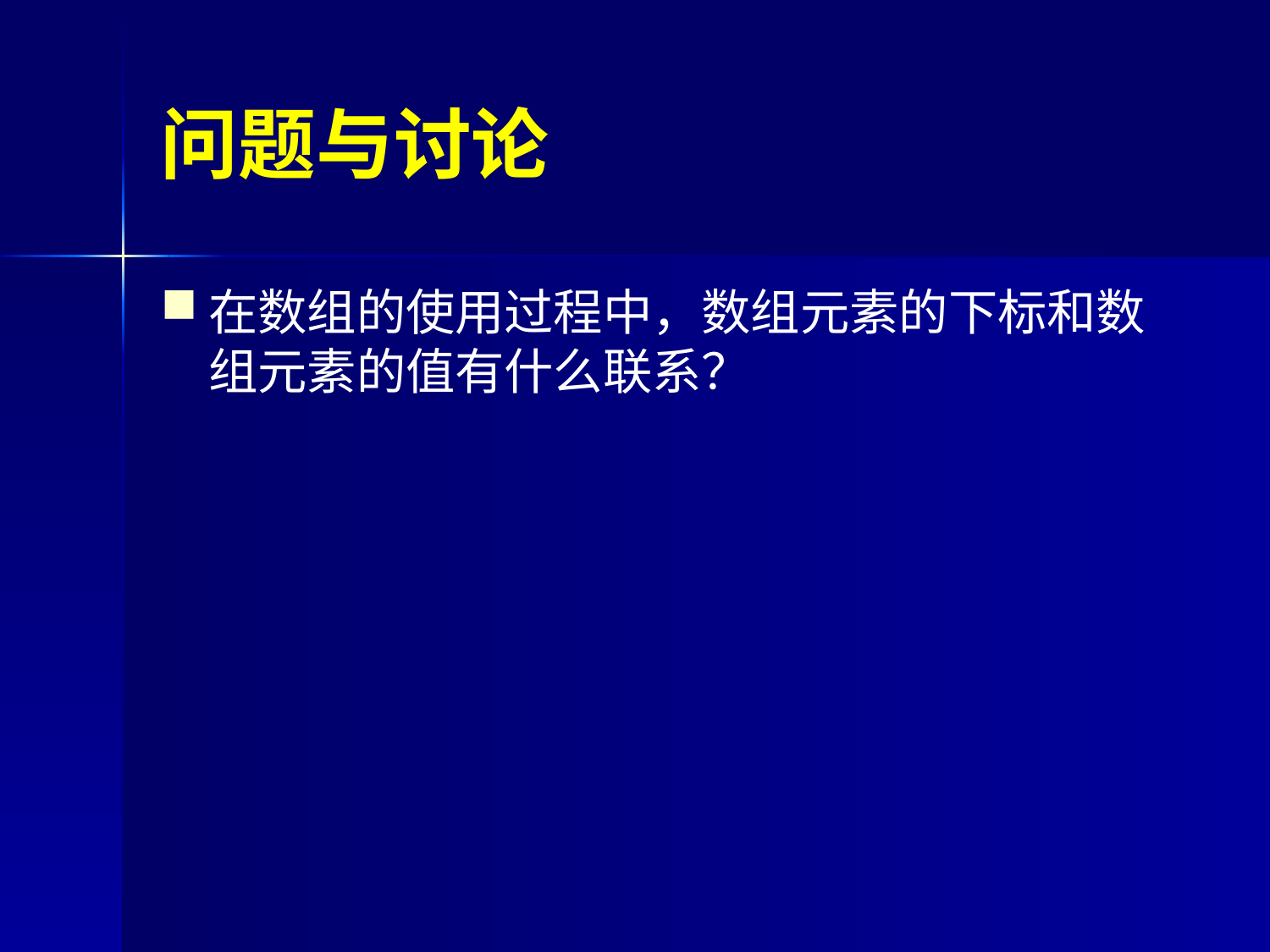

# 问题与讨论
在数组的使用过程中，数组元素的下标和数组元素的值有什么联系？